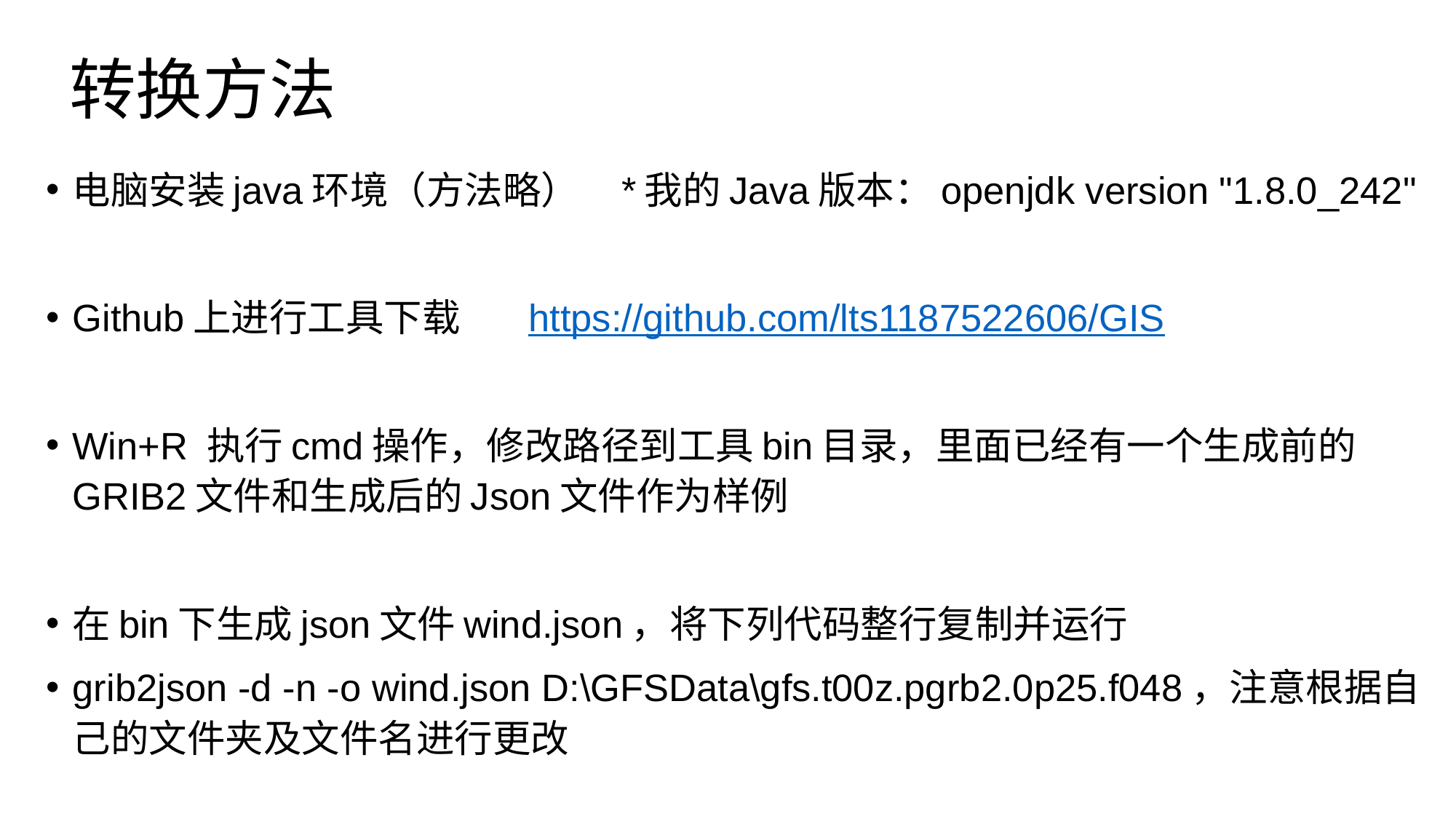

# 转换方法
电脑安装java环境（方法略）    *我的Java版本：openjdk version "1.8.0_242"

Github上进行工具下载       https://github.com/lts1187522606/GIS

Win+R 执行cmd操作，修改路径到工具bin目录，里面已经有一个生成前的GRIB2文件和生成后的Json文件作为样例

在bin下生成json文件wind.json，将下列代码整行复制并运行
grib2json -d -n -o wind.json D:\GFSData\gfs.t00z.pgrb2.0p25.f048，注意根据自己的文件夹及文件名进行更改